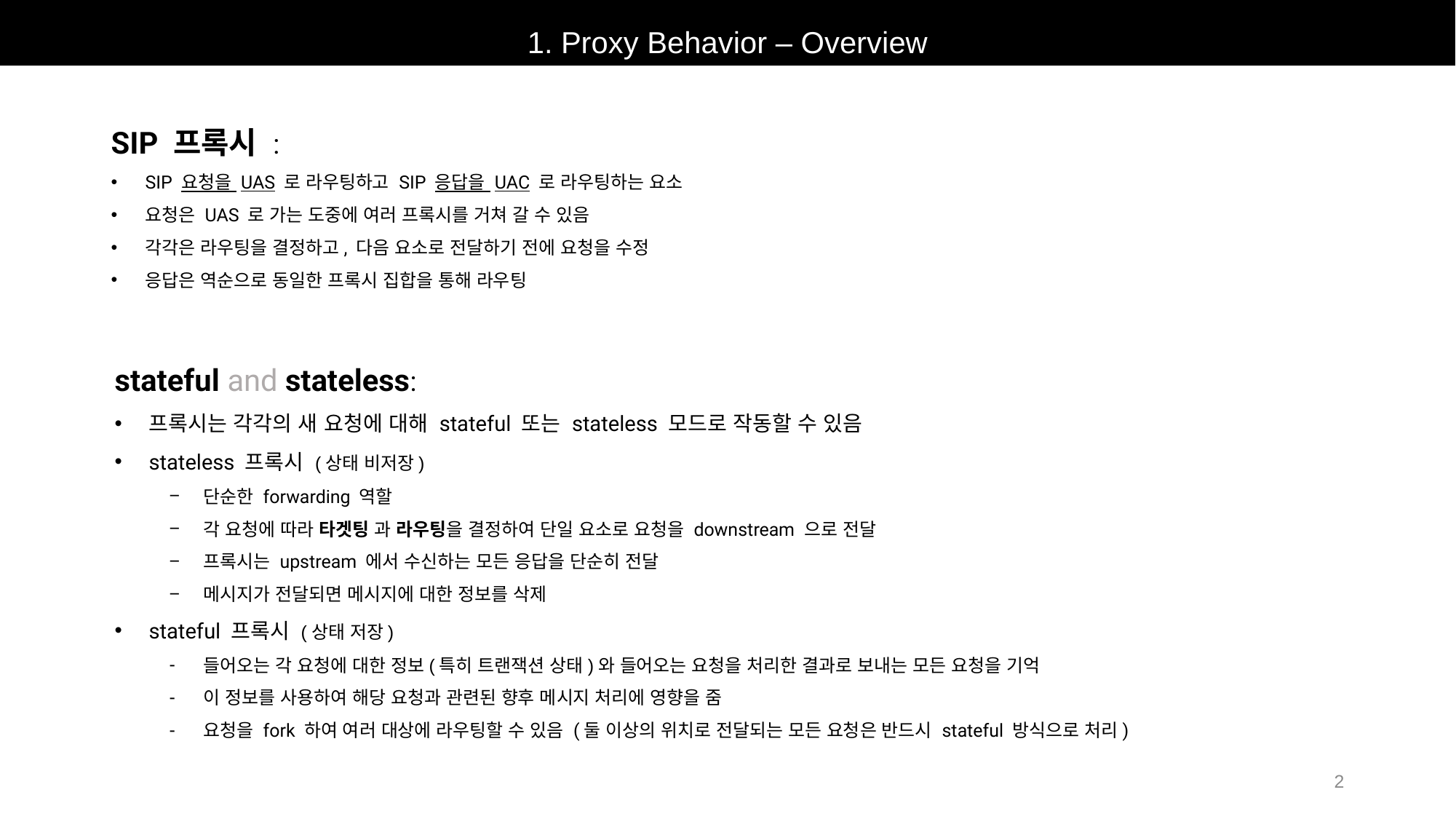

# 1. Proxy Behavior – Overview
SIP 프록시 :
SIP 요청을 UAS 로 라우팅하고 SIP 응답을 UAC 로 라우팅하는 요소
요청은 UAS 로 가는 도중에 여러 프록시를 거쳐 갈 수 있음
각각은 라우팅을 결정하고, 다음 요소로 전달하기 전에 요청을 수정
응답은 역순으로 동일한 프록시 집합을 통해 라우팅
stateful and stateless:
프록시는 각각의 새 요청에 대해 stateful 또는 stateless 모드로 작동할 수 있음
stateless 프록시 (상태 비저장)
단순한 forwarding 역할
각 요청에 따라 타겟팅 과 라우팅을 결정하여 단일 요소로 요청을 downstream 으로 전달
프록시는 upstream 에서 수신하는 모든 응답을 단순히 전달
메시지가 전달되면 메시지에 대한 정보를 삭제
stateful 프록시 (상태 저장)
들어오는 각 요청에 대한 정보(특히 트랜잭션 상태)와 들어오는 요청을 처리한 결과로 보내는 모든 요청을 기억
이 정보를 사용하여 해당 요청과 관련된 향후 메시지 처리에 영향을 줌
요청을 fork 하여 여러 대상에 라우팅할 수 있음 (둘 이상의 위치로 전달되는 모든 요청은 반드시 stateful 방식으로 처리)
2